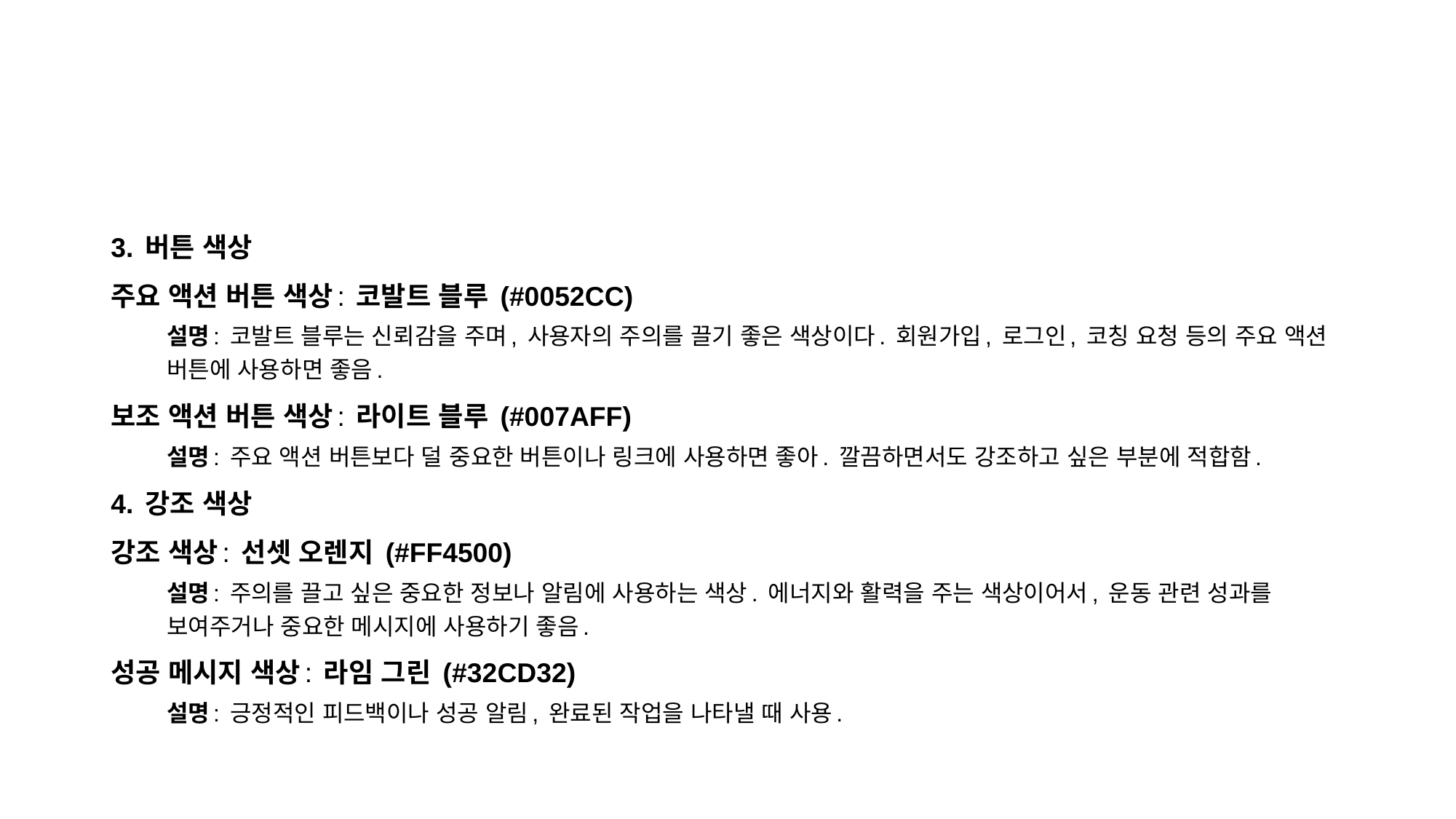

3. 버튼 색상
주요 액션 버튼 색상: 코발트 블루 (#0052CC)
설명: 코발트 블루는 신뢰감을 주며, 사용자의 주의를 끌기 좋은 색상이다. 회원가입, 로그인, 코칭 요청 등의 주요 액션 버튼에 사용하면 좋음.
보조 액션 버튼 색상: 라이트 블루 (#007AFF)
설명: 주요 액션 버튼보다 덜 중요한 버튼이나 링크에 사용하면 좋아. 깔끔하면서도 강조하고 싶은 부분에 적합함.
4. 강조 색상
강조 색상: 선셋 오렌지 (#FF4500)
설명: 주의를 끌고 싶은 중요한 정보나 알림에 사용하는 색상. 에너지와 활력을 주는 색상이어서, 운동 관련 성과를 보여주거나 중요한 메시지에 사용하기 좋음.
성공 메시지 색상: 라임 그린 (#32CD32)
설명: 긍정적인 피드백이나 성공 알림, 완료된 작업을 나타낼 때 사용.